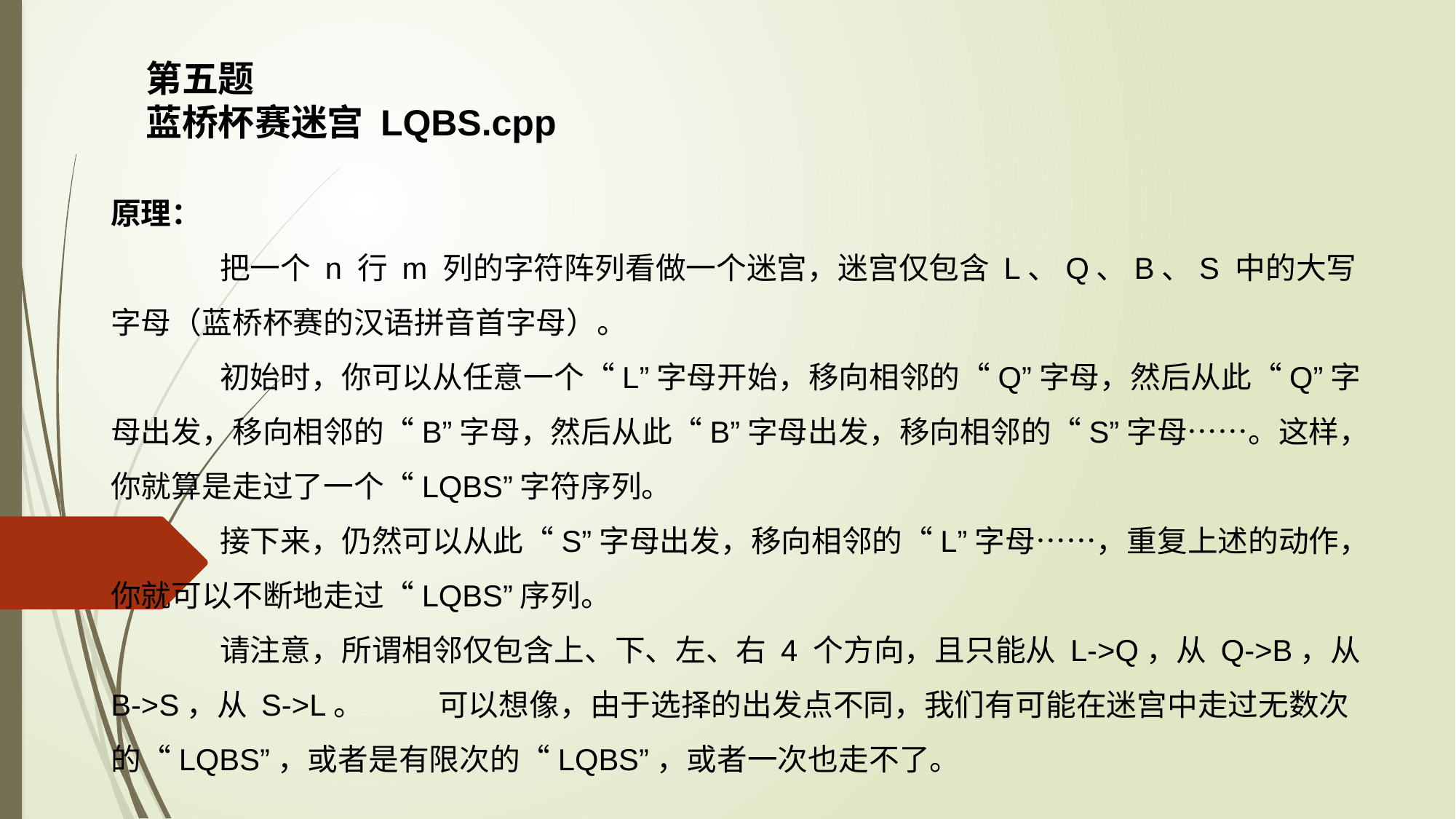

第五题
蓝桥杯赛迷宫 LQBS.cpp
原理：
	把一个 n 行 m 列的字符阵列看做一个迷宫，迷宫仅包含 L、Q、B、S 中的大写字母（蓝桥杯赛的汉语拼音首字母）。
	初始时，你可以从任意一个“L”字母开始，移向相邻的“Q”字母，然后从此“Q”字母出发，移向相邻的“B”字母，然后从此“B”字母出发，移向相邻的“S”字母……。这样，你就算是走过了一个“LQBS”字符序列。
	接下来，仍然可以从此“S”字母出发，移向相邻的“L”字母……，重复上述的动作，你就可以不断地走过“LQBS”序列。
	请注意，所谓相邻仅包含上、下、左、右 4 个方向，且只能从 L->Q，从 Q->B，从 B->S，从 S->L。	可以想像，由于选择的出发点不同，我们有可能在迷宫中走过无数次的“LQBS”，或者是有限次的“LQBS”，或者一次也走不了。